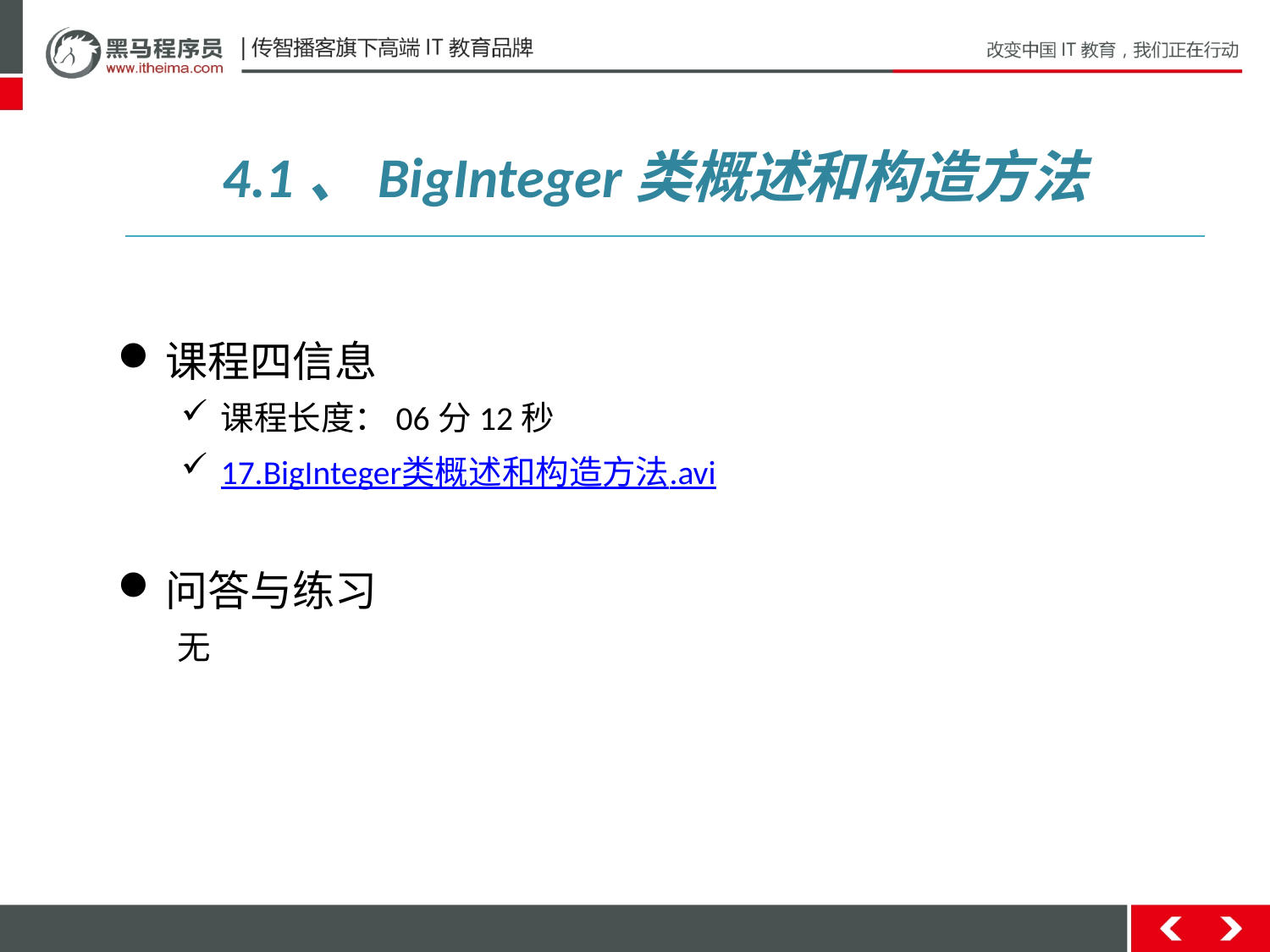

4.1、BigInteger类概述和构造方法

课程四信息
课程长度：06分12秒
17.BigInteger类概述和构造方法.avi

问答与练习
       无